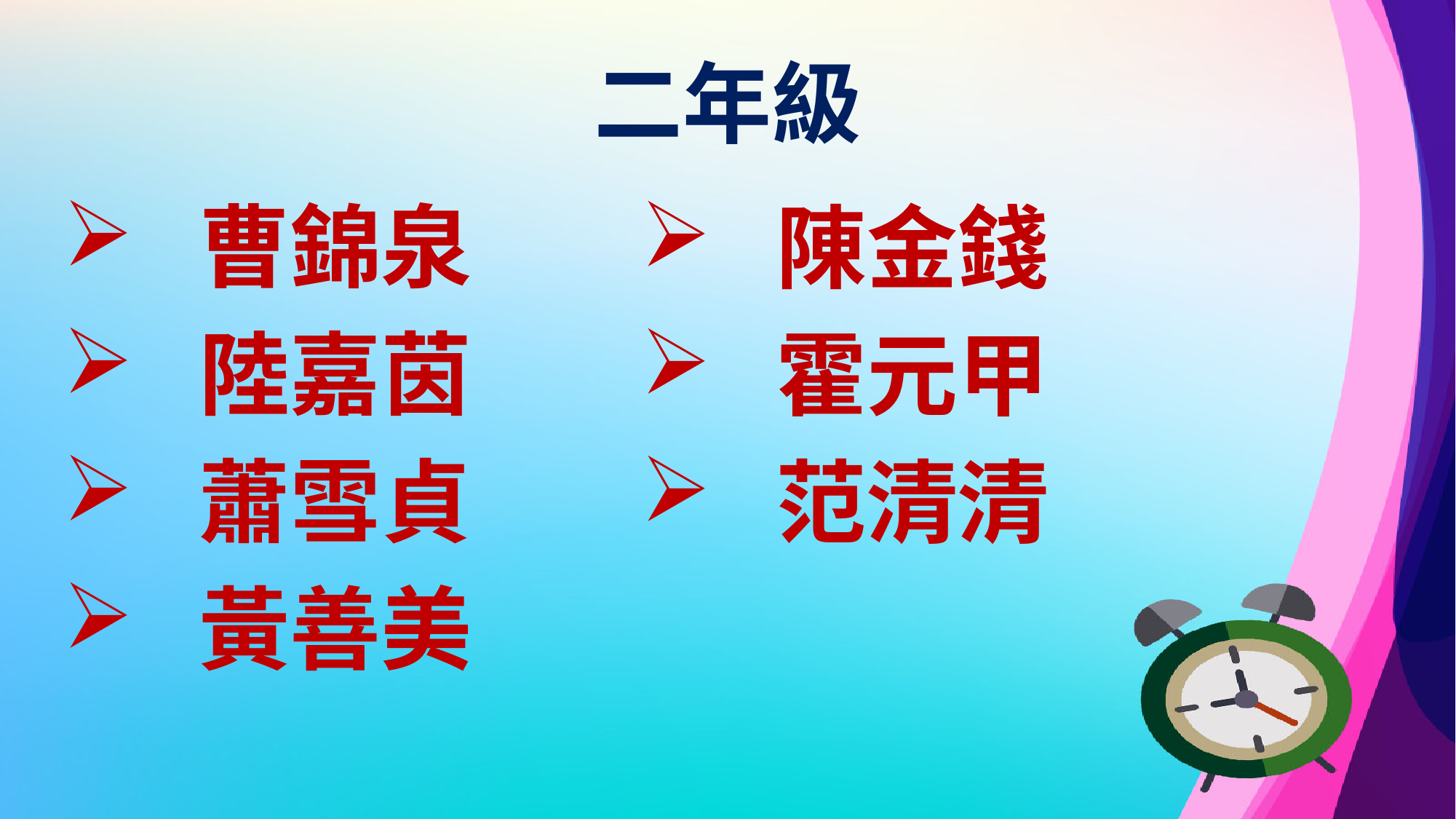

# 二年級
  曹錦泉
  陸嘉茵
  蕭雪貞
  黃善美
  陳金錢
  霍元甲
  范清清